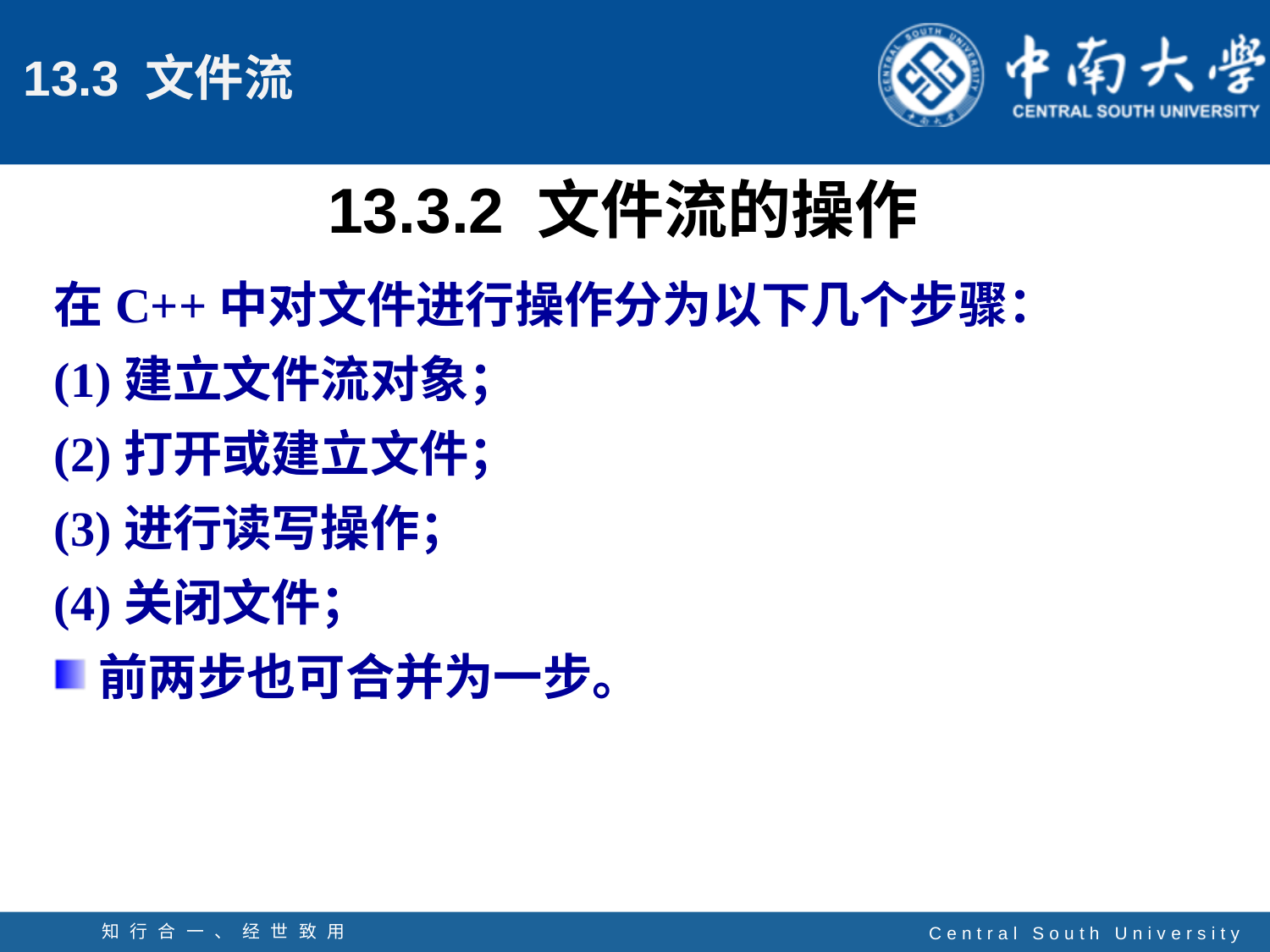

13.3.2 文件流的操作
在C++中对文件进行操作分为以下几个步骤：
(1)建立文件流对象；
(2)打开或建立文件；
(3)进行读写操作；
(4)关闭文件；
前两步也可合并为一步。

知行合一、经世致用
自强不息 厚德载物
Central South University
27